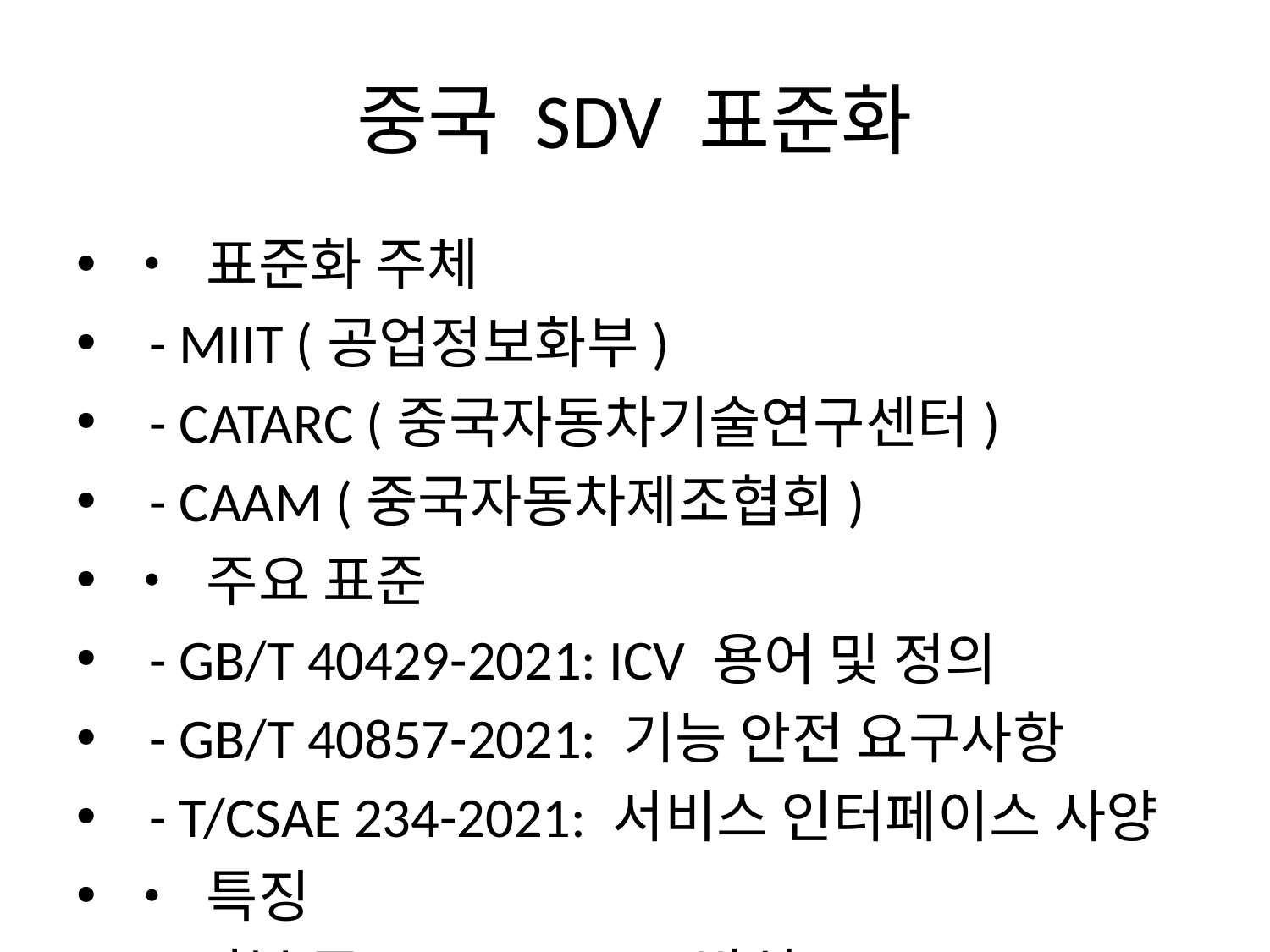

# 중국 SDV 표준화
• 표준화 주체
  - MIIT (공업정보화부)
  - CATARC (중국자동차기술연구센터)
  - CAAM (중국자동차제조협회)
• 주요 표준
  - GB/T 40429-2021: ICV 용어 및 정의
  - GB/T 40857-2021: 기능 안전 요구사항
  - T/CSAE 234-2021: 서비스 인터페이스 사양
• 특징
  - 정부 주도 Top-down 방식
  - 빠른 표준화 진행
  - 자국 산업 보호와 연계